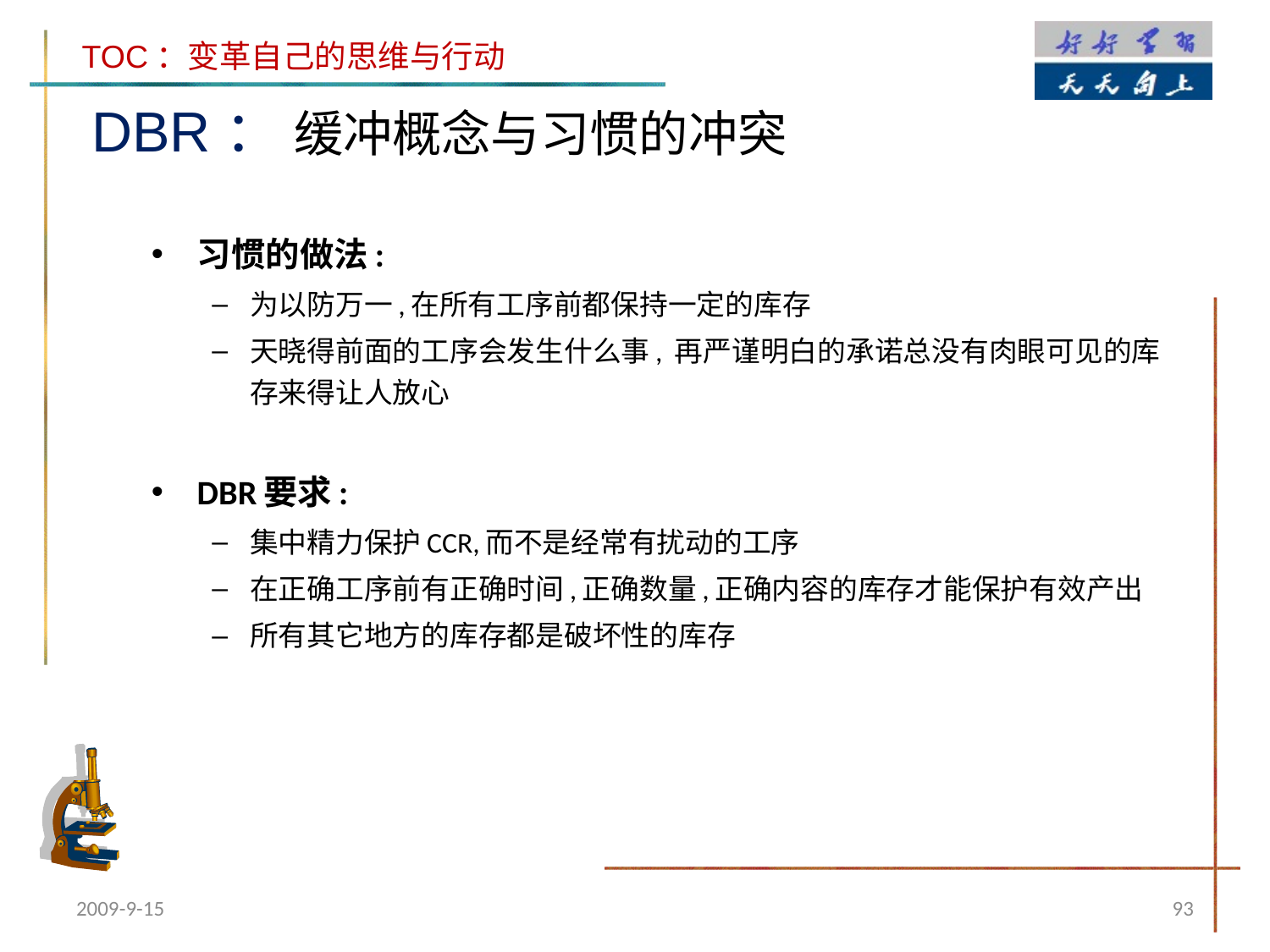

DBR： 缓冲概念与习惯的冲突
习惯的做法:
为以防万一,在所有工序前都保持一定的库存
天晓得前面的工序会发生什么事, 再严谨明白的承诺总没有肉眼可见的库存来得让人放心

DBR要求:
集中精力保护CCR,而不是经常有扰动的工序
在正确工序前有正确时间,正确数量,正确内容的库存才能保护有效产出
所有其它地方的库存都是破坏性的库存
2009-9-15
93